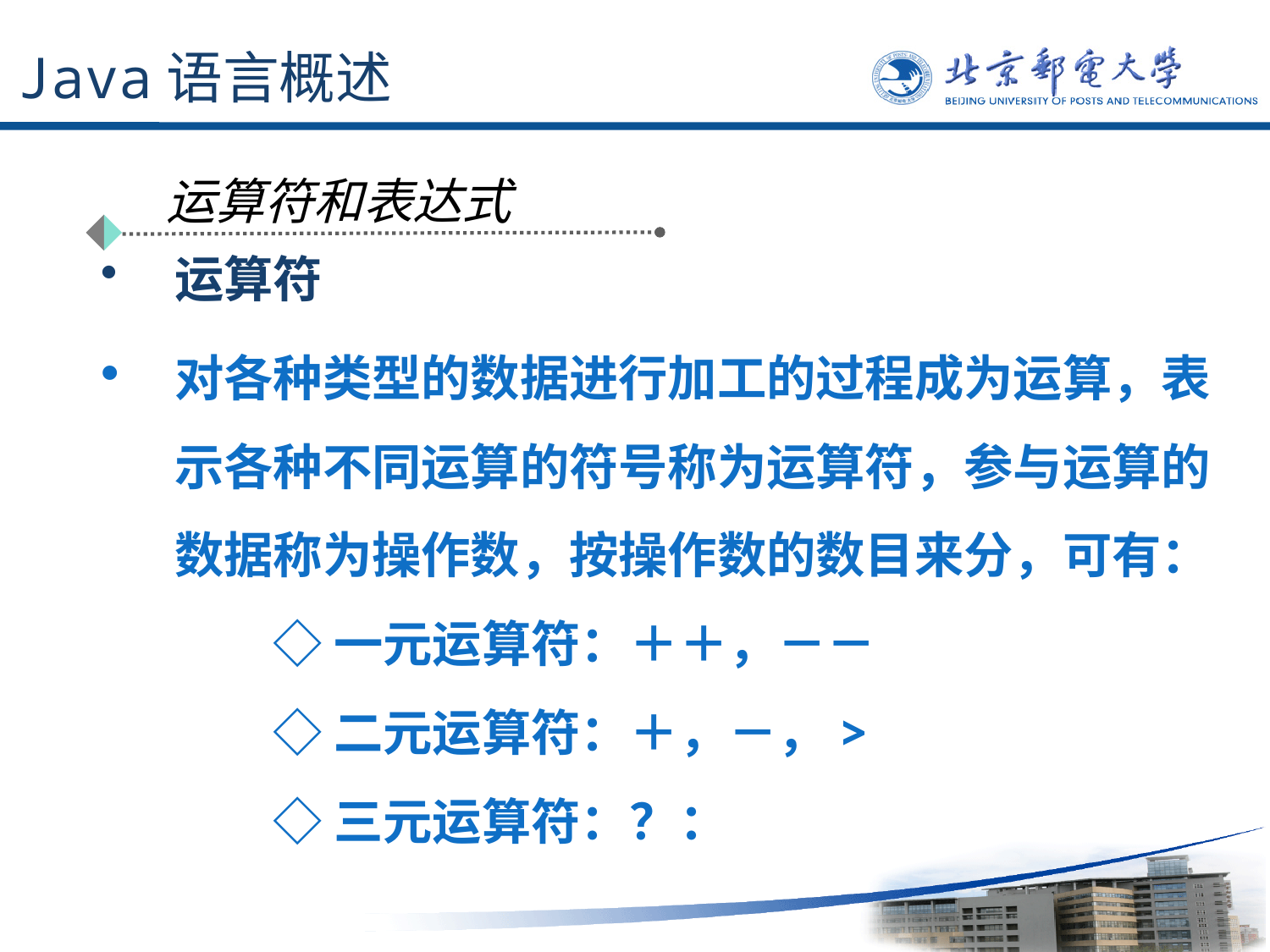

# Java语言概述

运算符和表达式

运算符
对各种类型的数据进行加工的过程成为运算，表示各种不同运算的符号称为运算符，参与运算的数据称为操作数，按操作数的数目来分，可有：
　　◇ 一元运算符：＋＋，－－
　　◇ 二元运算符：＋，－，>
　　◇ 三元运算符：？：